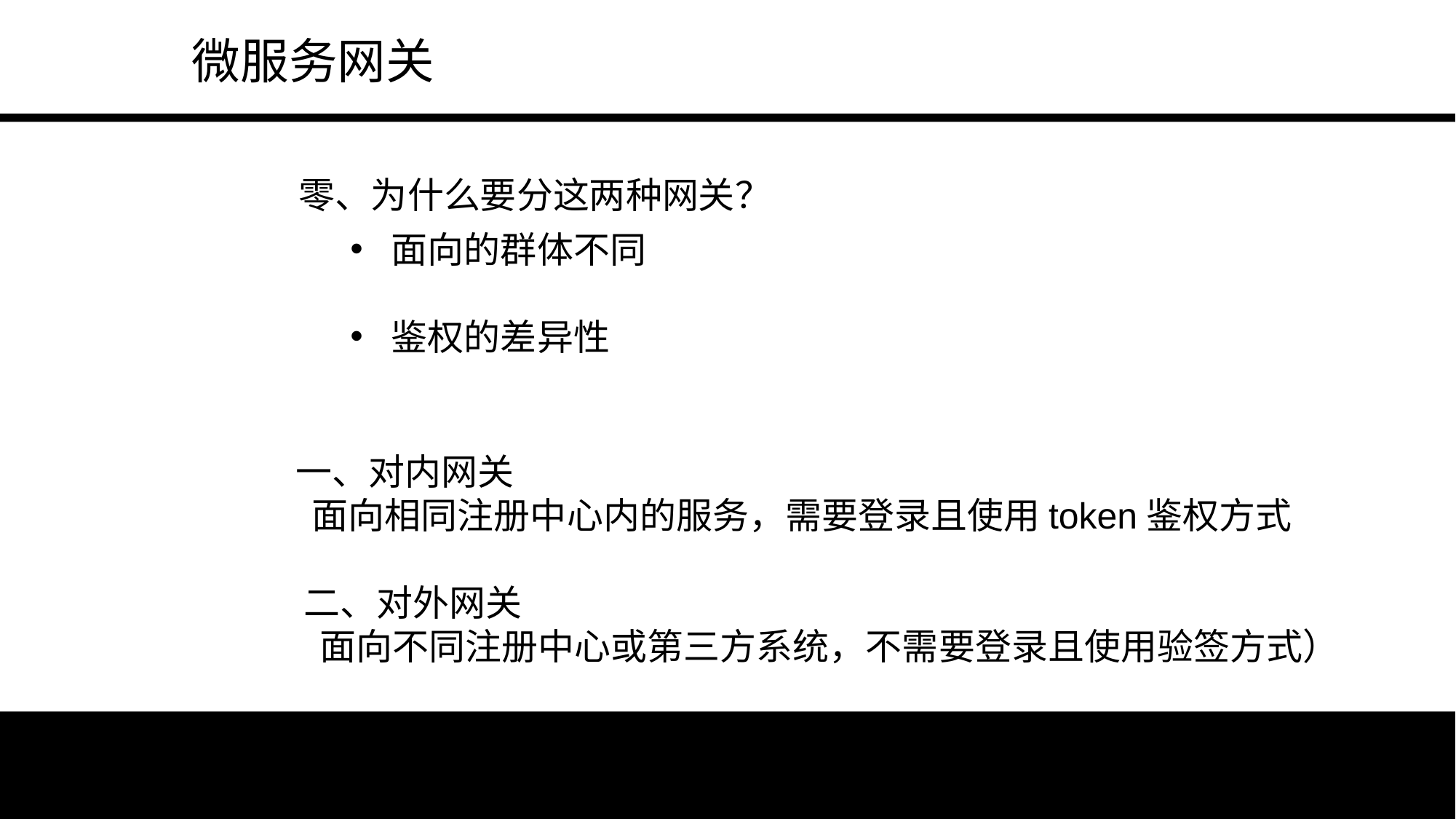

微服务网关

零、为什么要分这两种网关？
面向的群体不同

鉴权的差异性

一、对内网关
  面向相同注册中心内的服务，需要登录且使用token鉴权方式
二、对外网关
  面向不同注册中心或第三方系统，不需要登录且使用验签方式）